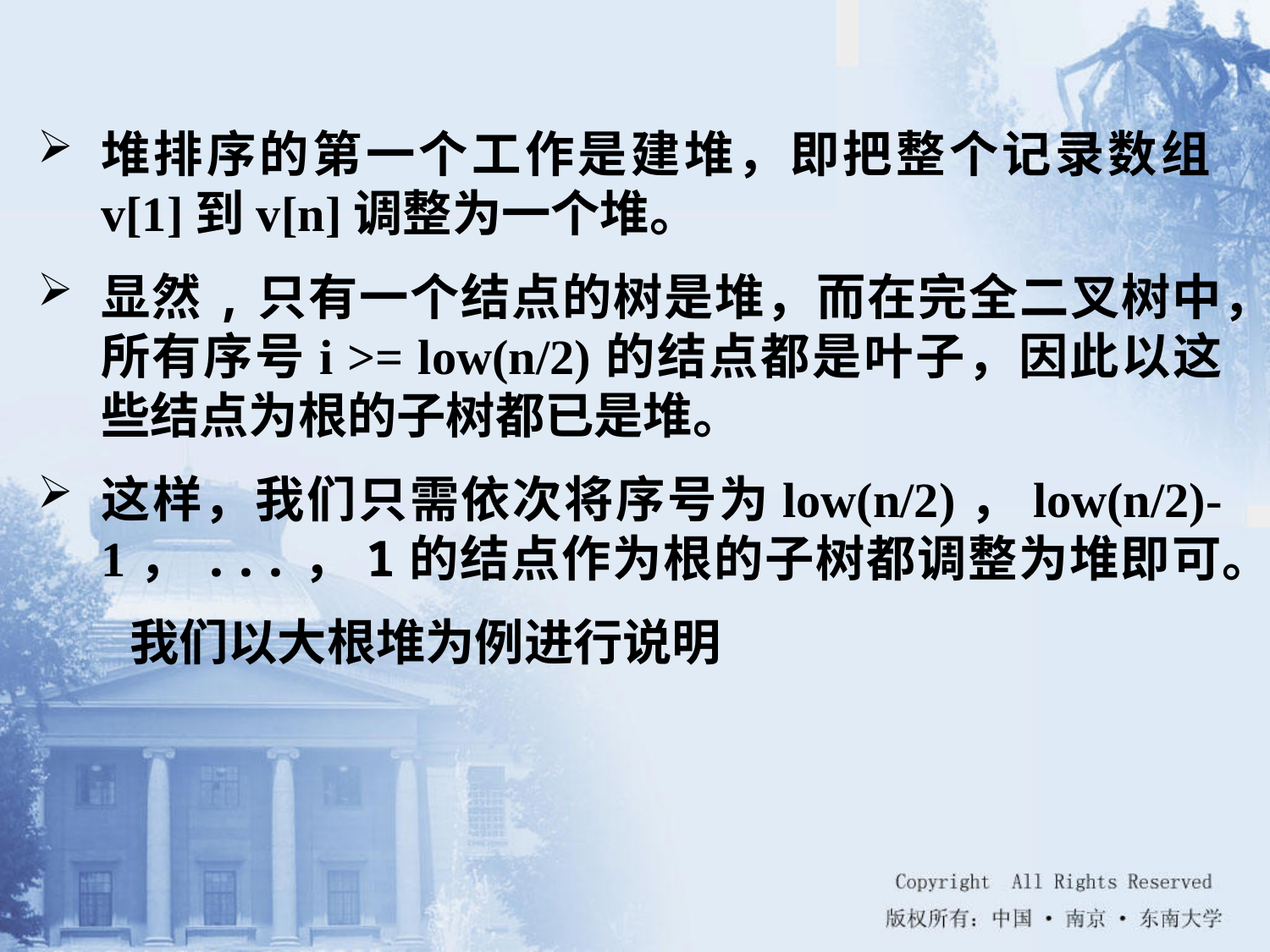

堆排序的第一个工作是建堆，即把整个记录数组v[1]到v[n]调整为一个堆。
显然,只有一个结点的树是堆，而在完全二叉树中，所有序号i >= low(n/2)的结点都是叶子，因此以这些结点为根的子树都已是堆。
这样，我们只需依次将序号为low(n/2)，low(n/2)-1，...，1的结点作为根的子树都调整为堆即可。
我们以大根堆为例进行说明